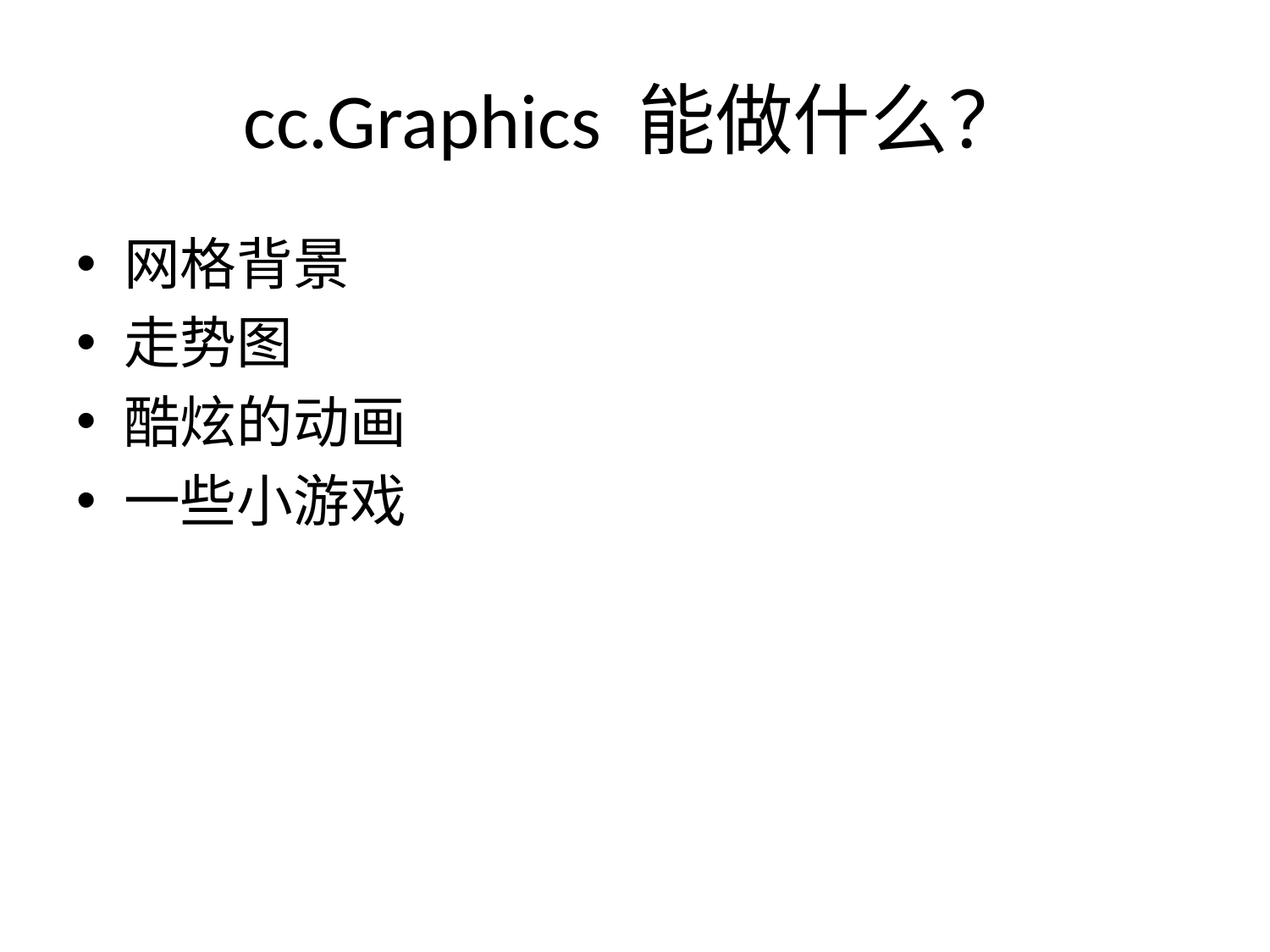

# cc.Graphics 能做什么？
网格背景
走势图
酷炫的动画
一些小游戏